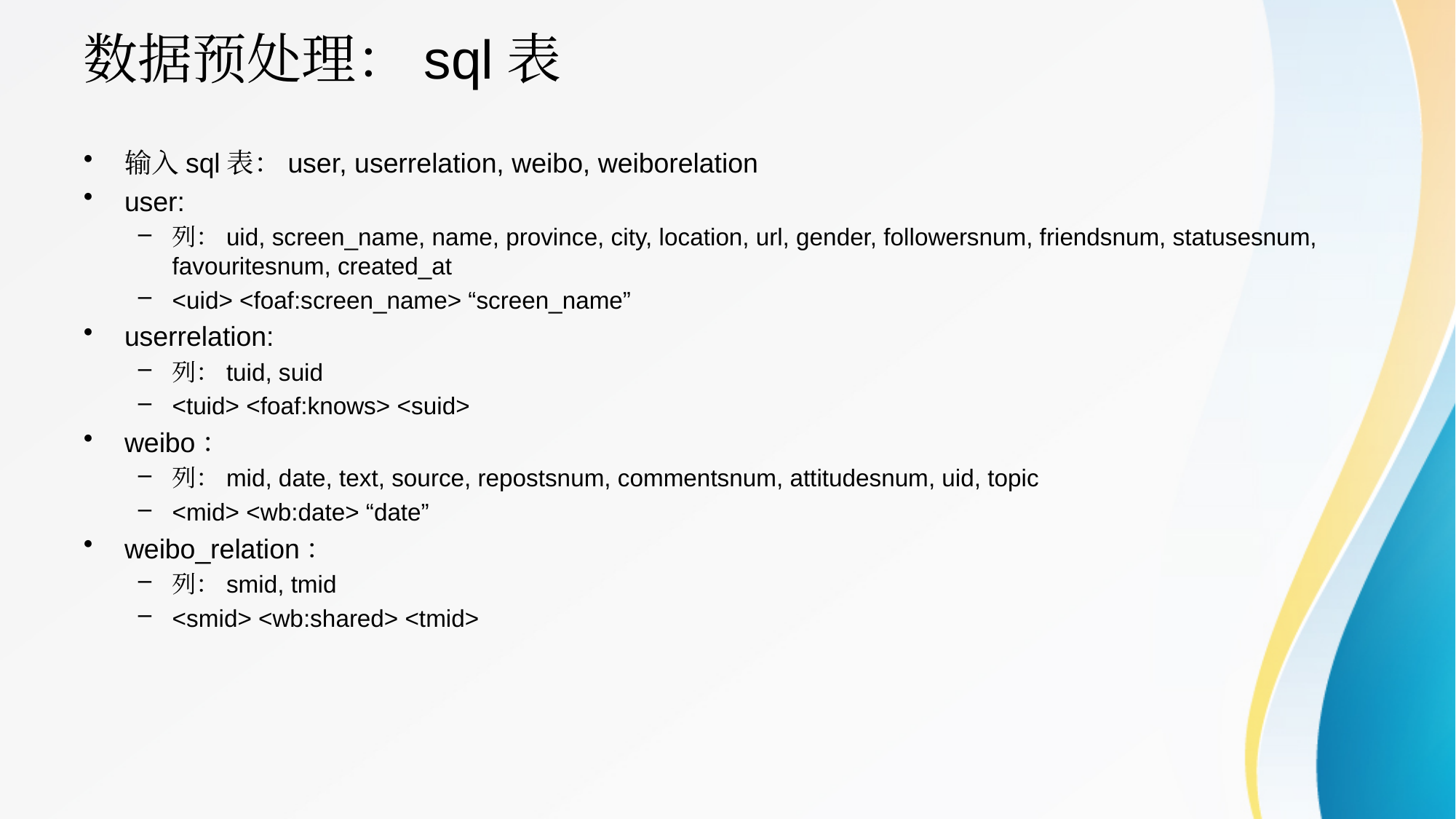

# 数据预处理：sql表
输入sql表：user, userrelation, weibo, weiborelation
user:
列：uid, screen_name, name, province, city, location, url, gender, followersnum, friendsnum, statusesnum, favouritesnum, created_at
<uid> <foaf:screen_name> “screen_name”
userrelation:
列：tuid, suid
<tuid> <foaf:knows> <suid>
weibo：
列：mid, date, text, source, repostsnum, commentsnum, attitudesnum, uid, topic
<mid> <wb:date> “date”
weibo_relation：
列：smid, tmid
<smid> <wb:shared> <tmid>